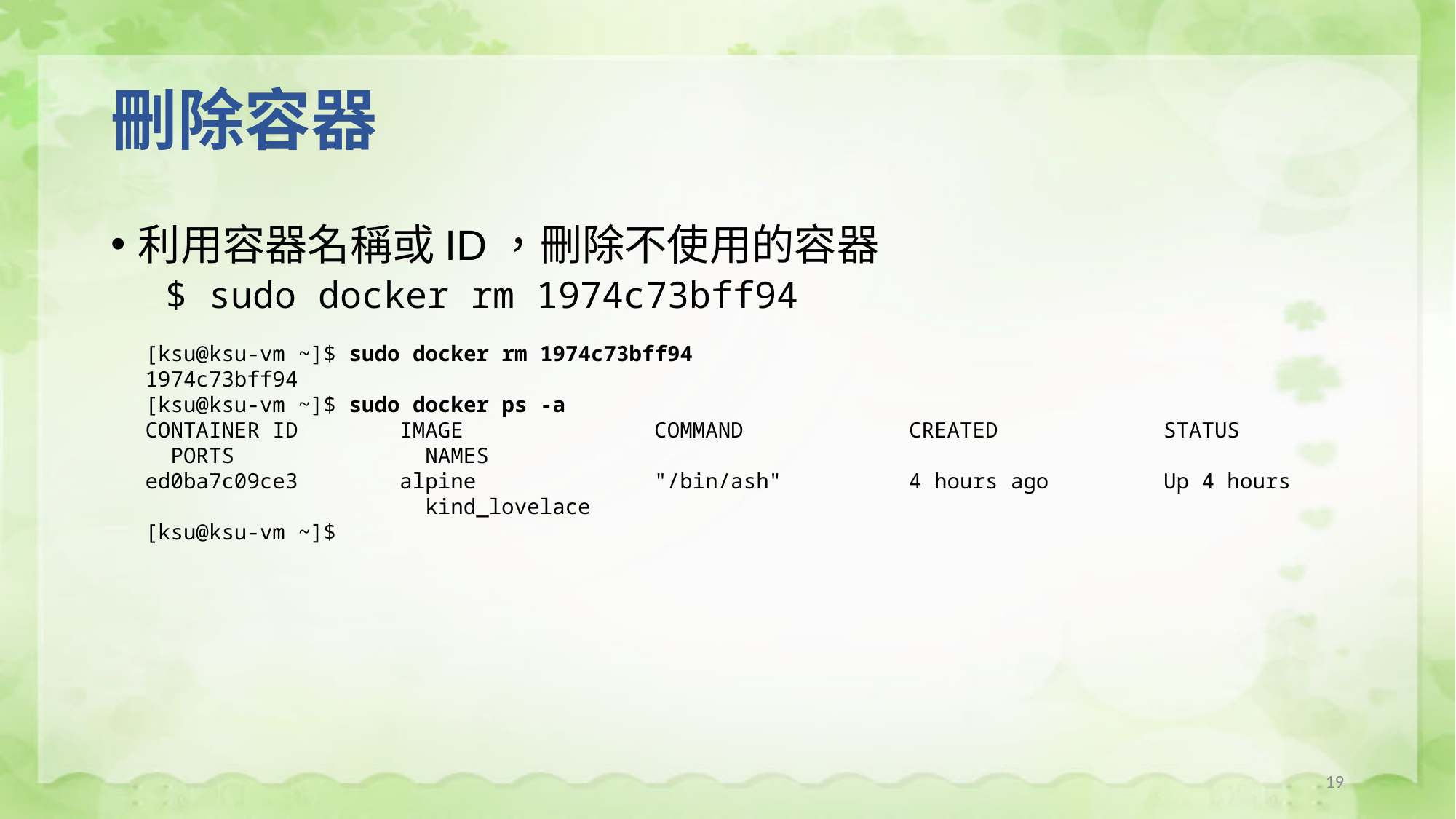

# 刪除容器
利用容器名稱或ID，刪除不使用的容器
$ sudo docker rm 1974c73bff94
[ksu@ksu-vm ~]$ sudo docker rm 1974c73bff94
1974c73bff94
[ksu@ksu-vm ~]$ sudo docker ps -a
CONTAINER ID        IMAGE               COMMAND             CREATED             STATUS              PORTS               NAMES
ed0ba7c09ce3        alpine              "/bin/ash"          4 hours ago         Up 4 hours                              kind_lovelace
[ksu@ksu-vm ~]$
19